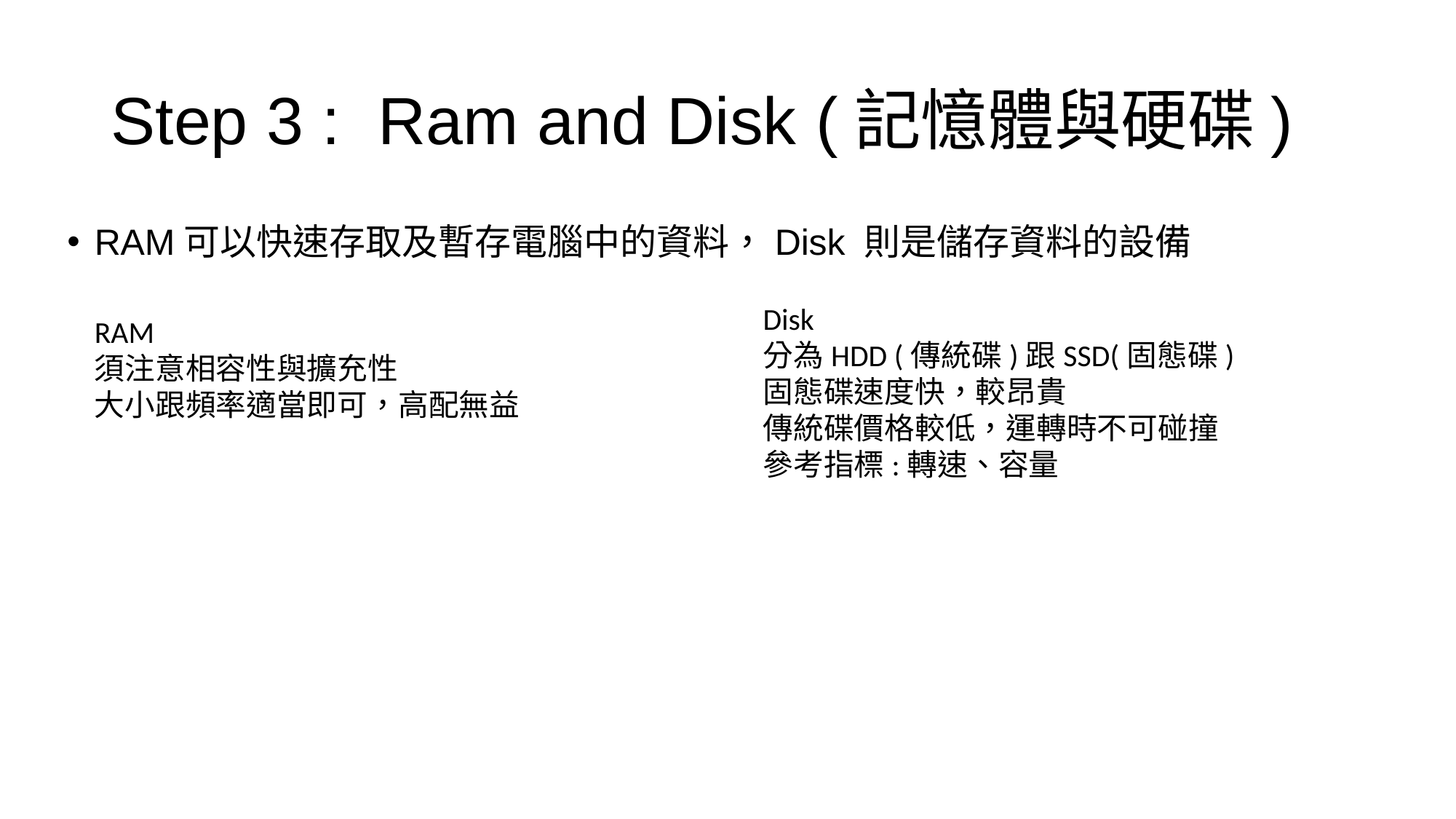

# Step 3 :  Ram and Disk (記憶體與硬碟)
RAM可以快速存取及暫存電腦中的資料，Disk 則是儲存資料的設備

RAM
須注意相容性與擴充性
大小跟頻率適當即可，高配無益
Disk
分為HDD (傳統碟)跟SSD(固態碟)
固態碟速度快，較昂貴
傳統碟價格較低，運轉時不可碰撞
參考指標:轉速、容量